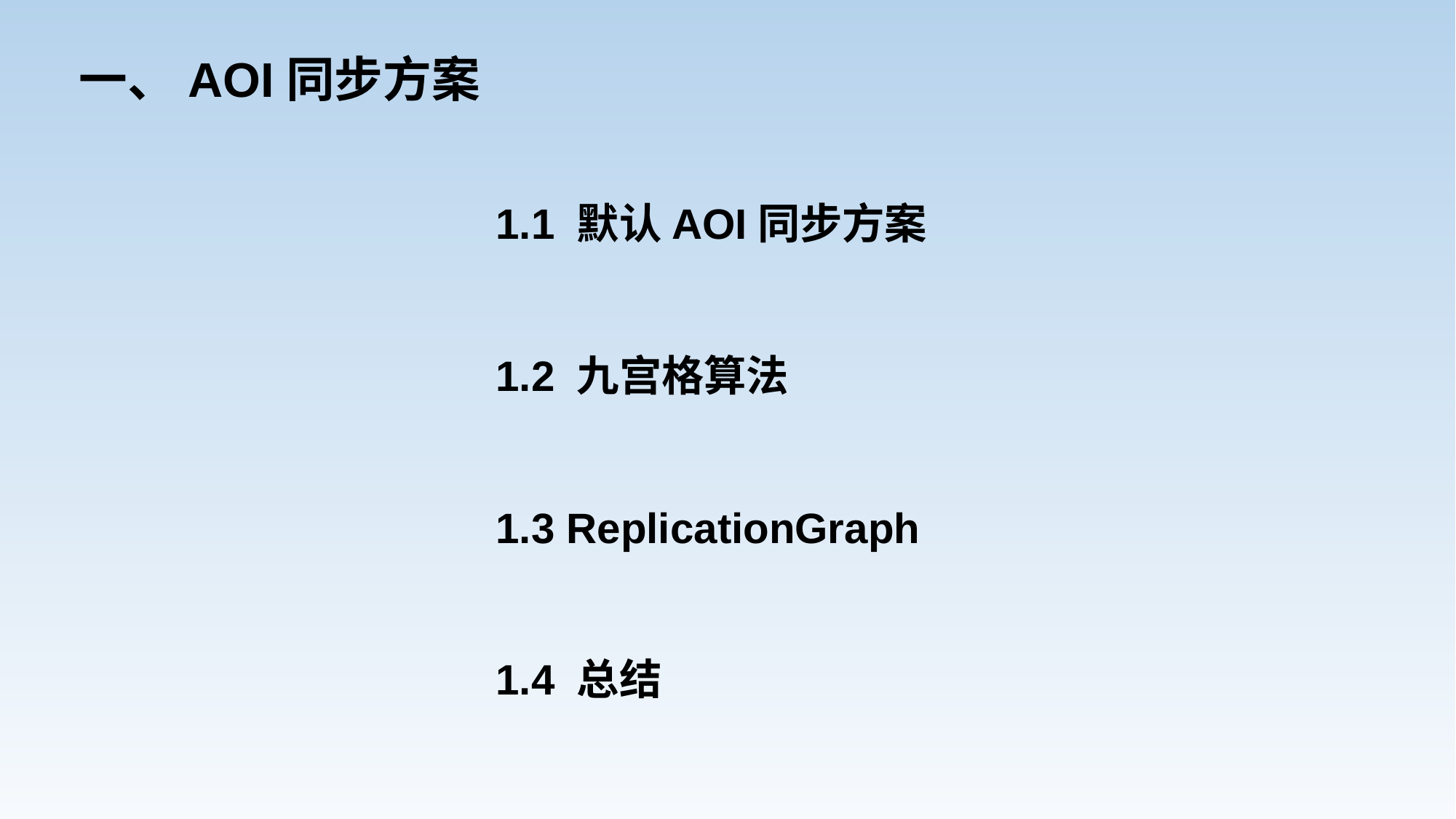

一、AOI同步方案
1.1 默认AOI同步方案
1.2 九宫格算法
1.3 ReplicationGraph
1.4 总结